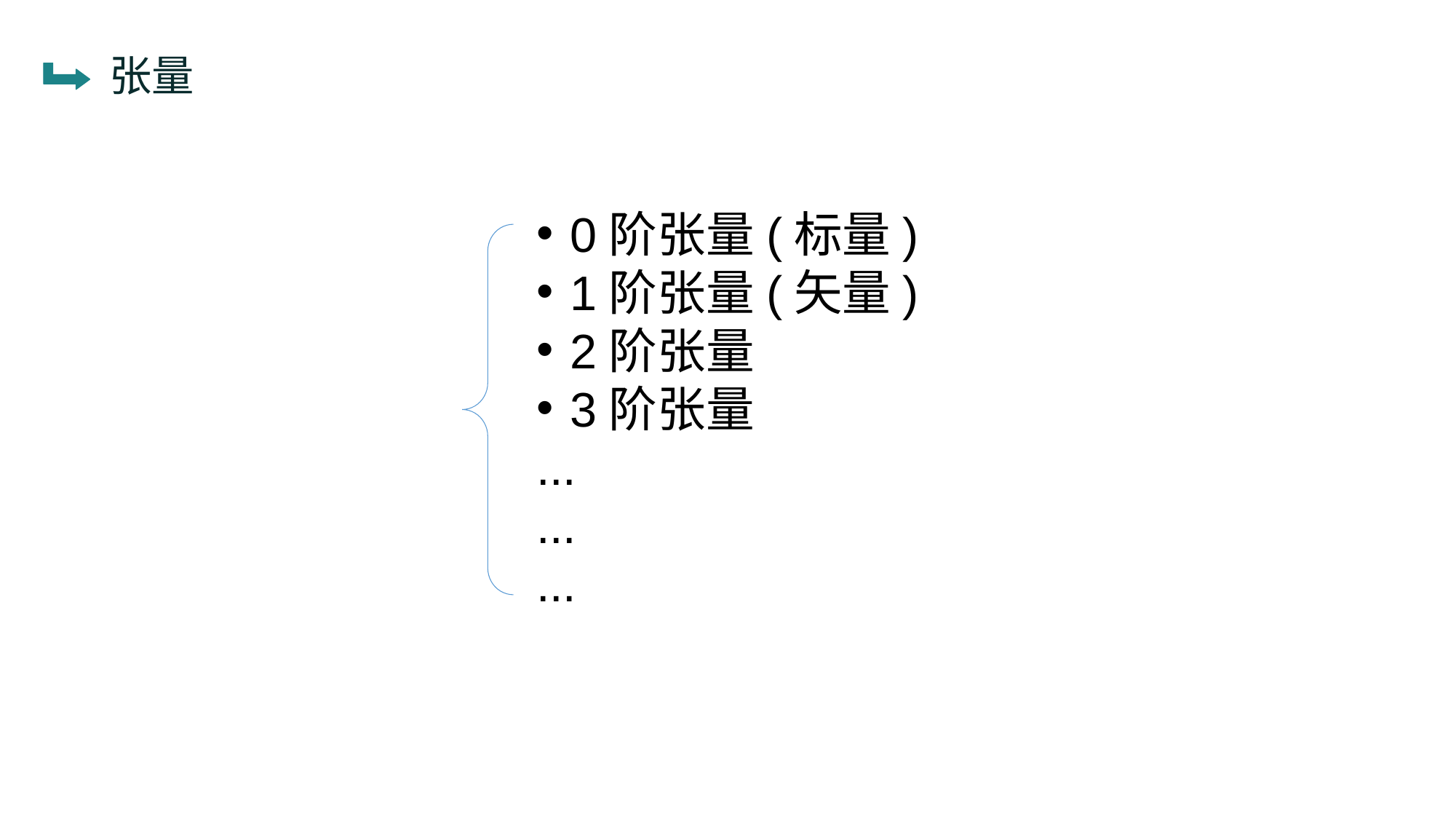

张量
0阶张量(标量)
1阶张量(矢量)
2阶张量
3阶张量
...
...
...